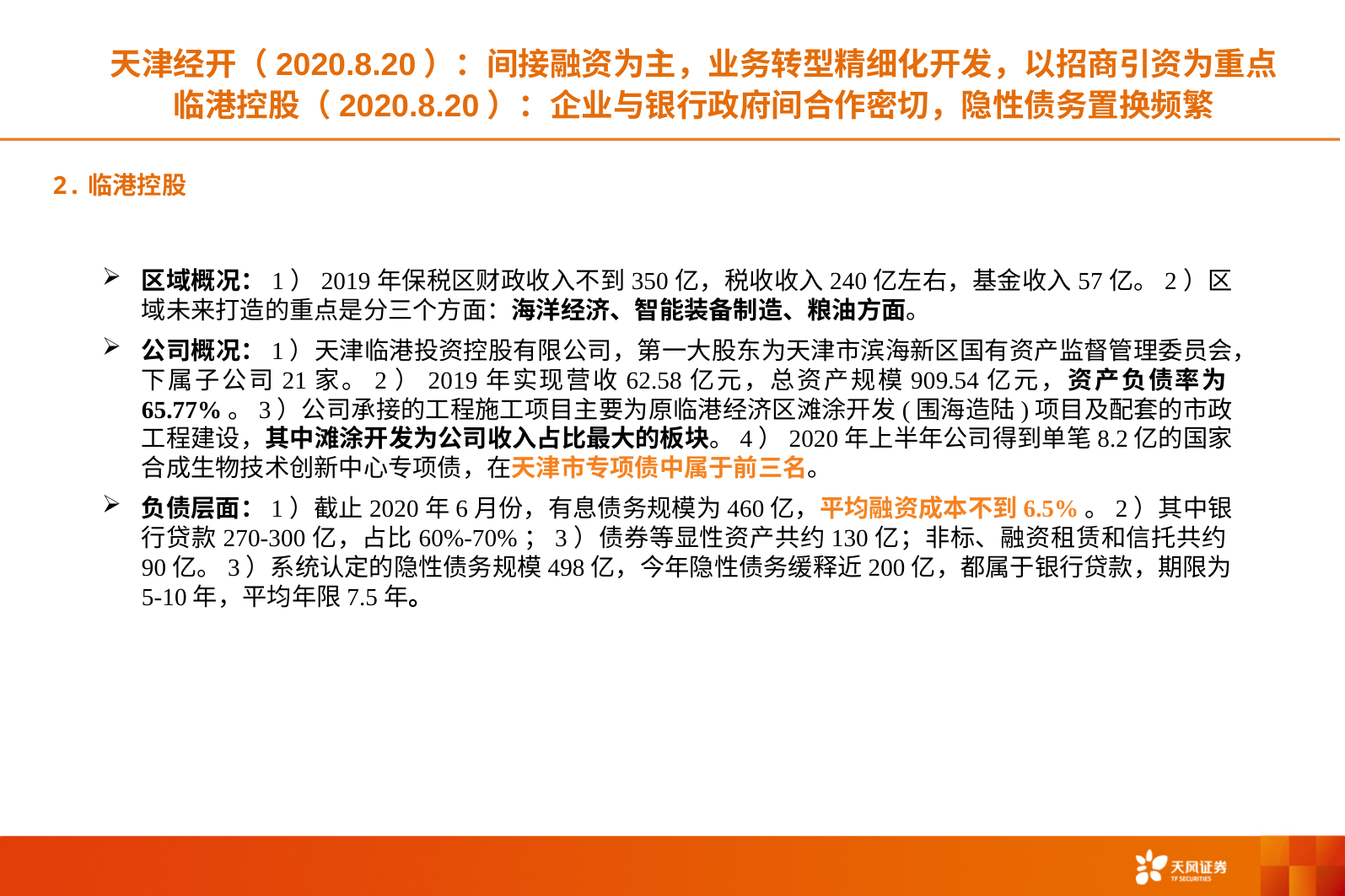

天津经开（2020.8.20）：间接融资为主，业务转型精细化开发，以招商引资为重点
临港控股（2020.8.20）：企业与银行政府间合作密切，隐性债务置换频繁

2.临港控股
区域概况：1）2019年保税区财政收入不到350亿，税收收入240亿左右，基金收入57亿。2）区域未来打造的重点是分三个方面：海洋经济、智能装备制造、粮油方面。
公司概况：1）天津临港投资控股有限公司，第一大股东为天津市滨海新区国有资产监督管理委员会，下属子公司21家。2）2019年实现营收62.58亿元，总资产规模909.54亿元，资产负债率为65.77%。3）公司承接的工程施工项目主要为原临港经济区滩涂开发(围海造陆)项目及配套的市政工程建设，其中滩涂开发为公司收入占比最大的板块。4）2020年上半年公司得到单笔8.2亿的国家合成生物技术创新中心专项债，在天津市专项债中属于前三名。
负债层面：1）截止2020年6月份，有息债务规模为460亿，平均融资成本不到6.5%。2）其中银行贷款270-300亿，占比60%-70%；3）债券等显性资产共约130亿；非标、融资租赁和信托共约90亿。3）系统认定的隐性债务规模498亿，今年隐性债务缓释近200亿，都属于银行贷款，期限为5-10年，平均年限7.5年。
56